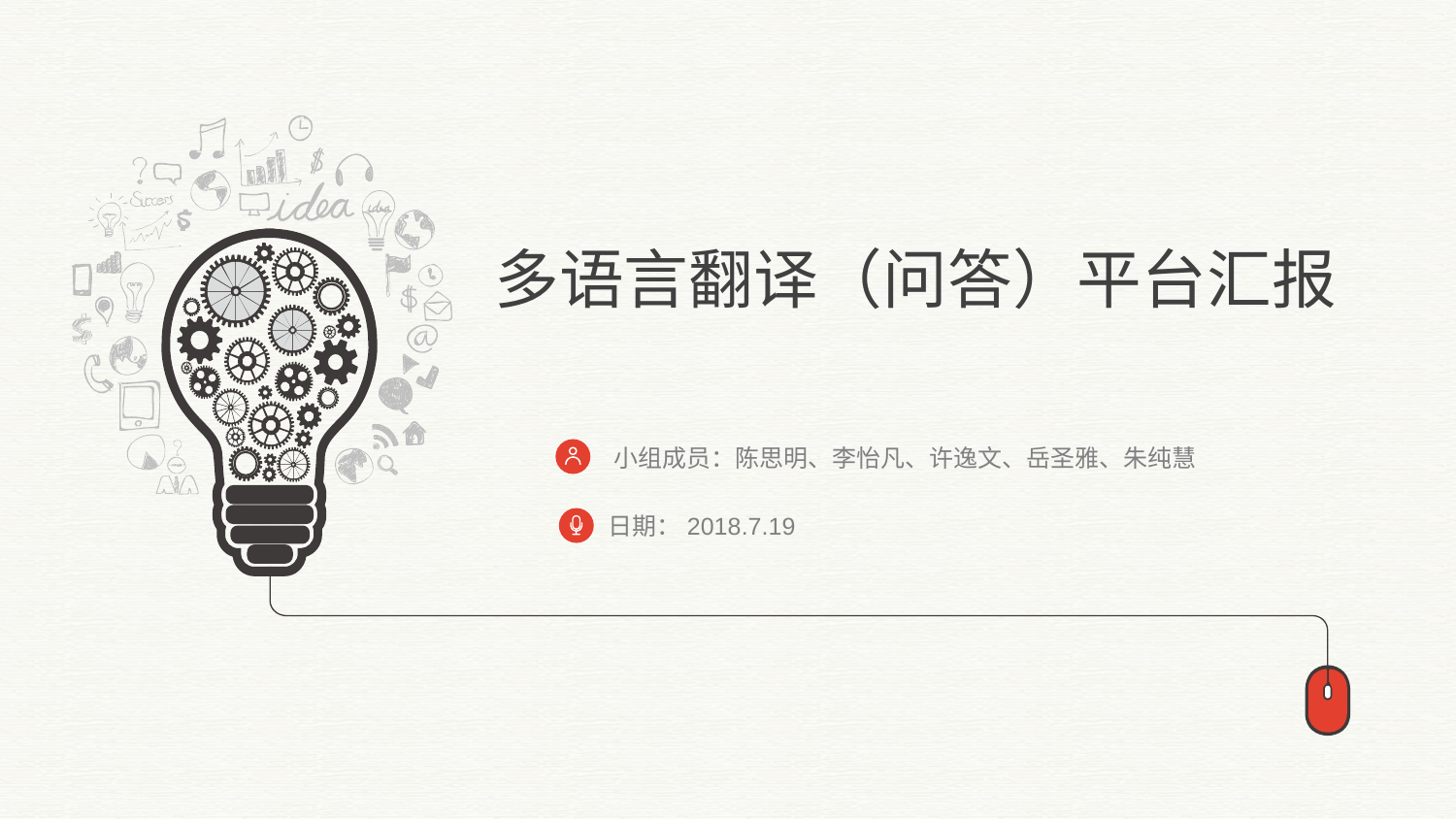

多语言翻译（问答）平台汇报
小组成员：陈思明、李怡凡、许逸文、岳圣雅、朱纯慧

日期：2018.7.19